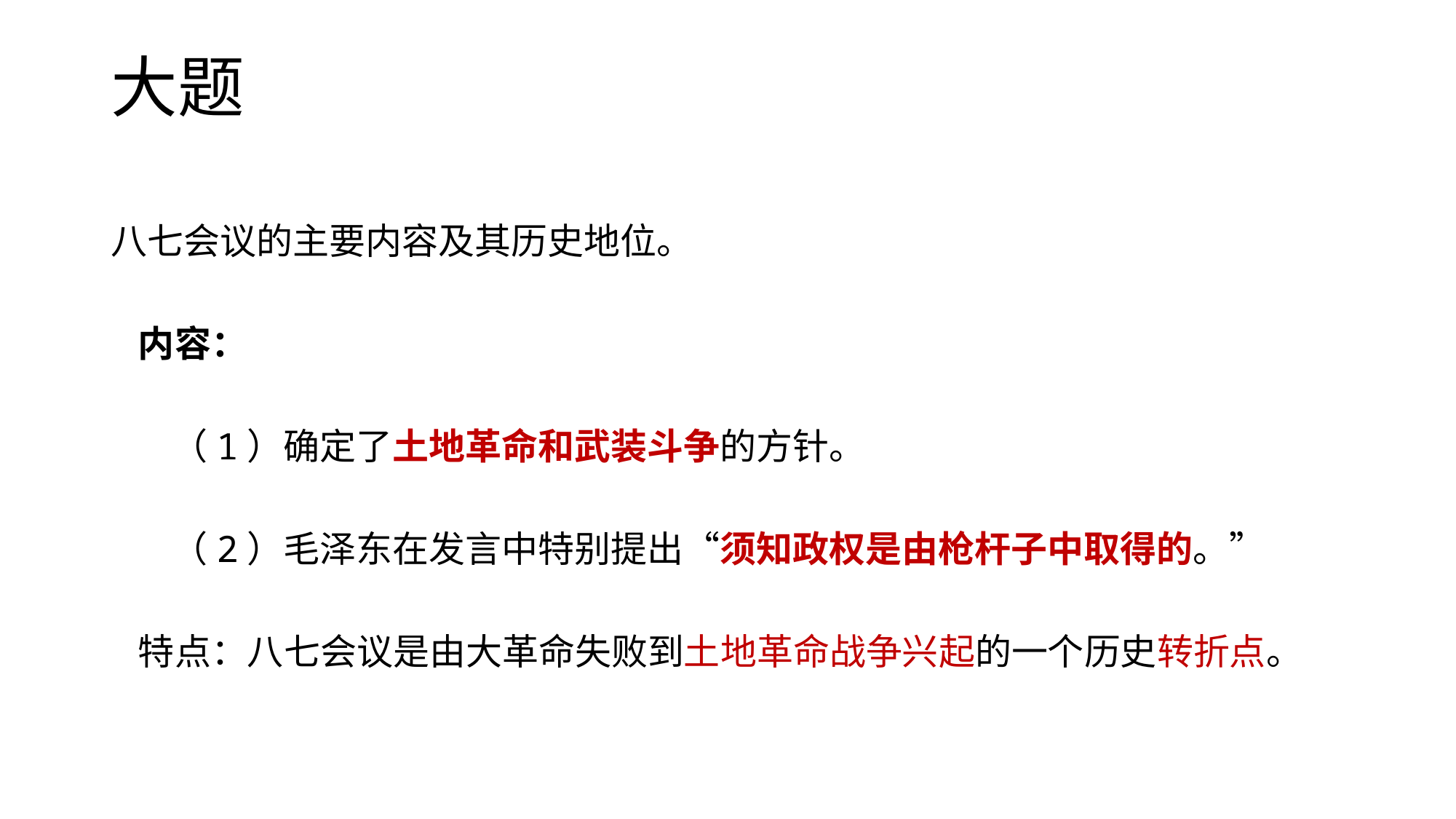

# 大题
八七会议的主要内容及其历史地位。
内容：
   （1）确定了土地革命和武装斗争的方针。
   （2）毛泽东在发言中特别提出“须知政权是由枪杆子中取得的。”
特点：八七会议是由大革命失败到土地革命战争兴起的一个历史转折点。